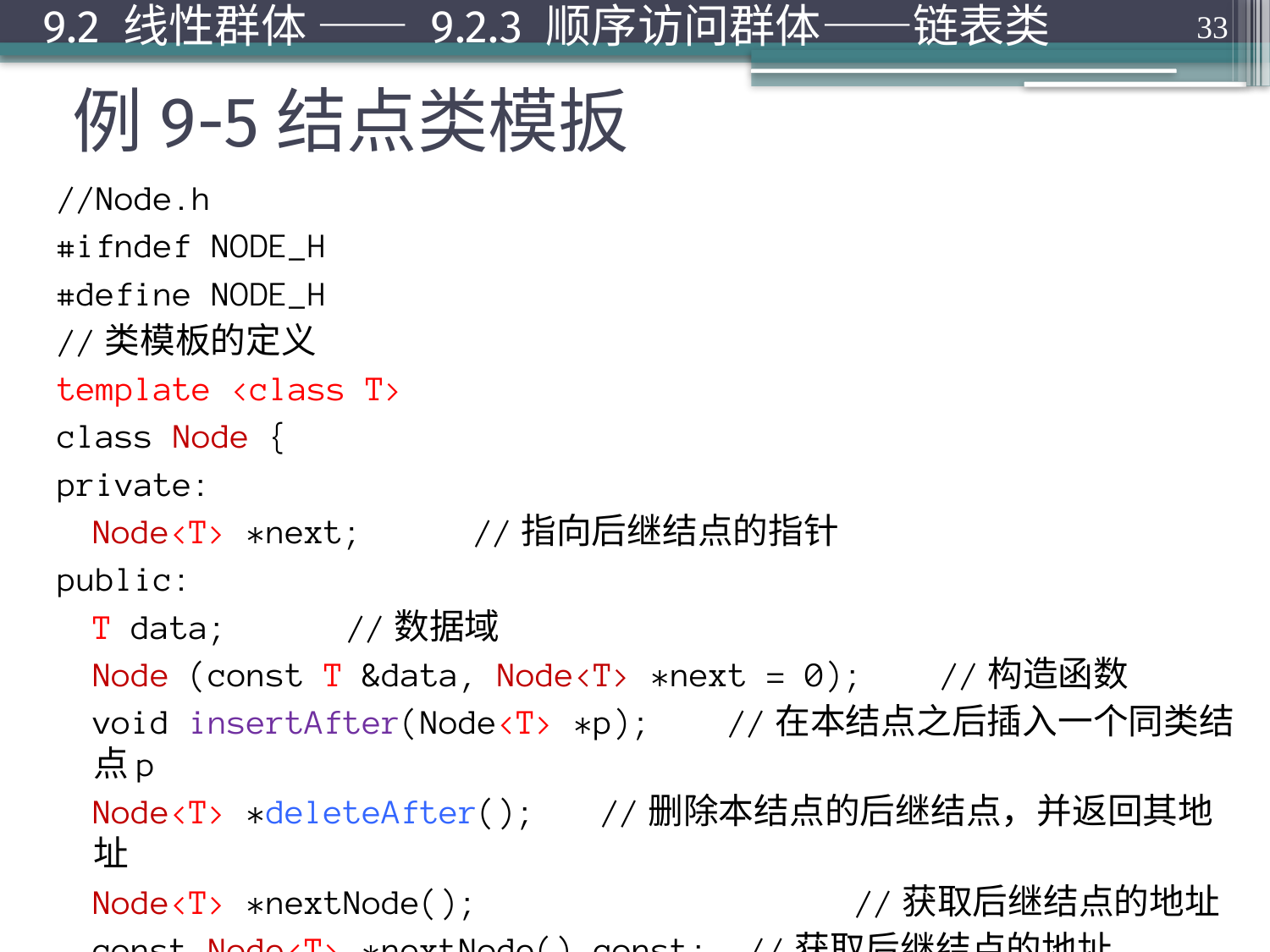

9.2 线性群体 —— 9.2.3 顺序访问群体——链表类
33
# 例9-5结点类模扳
//Node.h
#ifndef NODE_H
#define NODE_H
//类模板的定义
template <class T>
class Node {
private:
	Node<T> *next;	//指向后继结点的指针
public:
	T data;	//数据域
	Node (const T &data, Node<T> *next = 0);    //构造函数
	void insertAfter(Node<T> *p);	//在本结点之后插入一个同类结点p
	Node<T> *deleteAfter();	//删除本结点的后继结点，并返回其地址
	Node<T> *nextNode();			//获取后继结点的地址
	const Node<T> *nextNode() const;	 //获取后继结点的地址
};